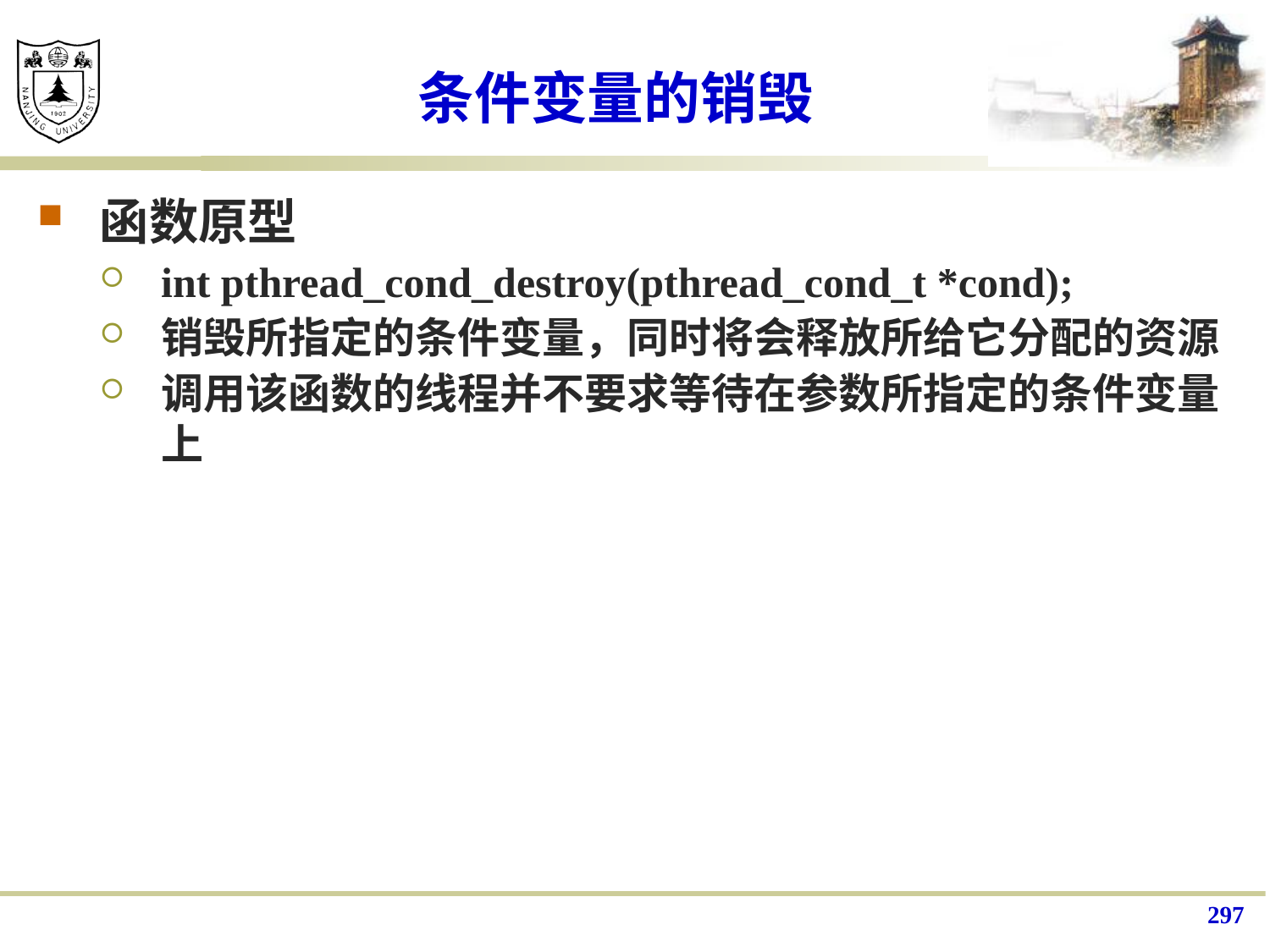

# 条件变量的销毁
函数原型
int pthread_cond_destroy(pthread_cond_t *cond);
销毁所指定的条件变量，同时将会释放所给它分配的资源
调用该函数的线程并不要求等待在参数所指定的条件变量上

297